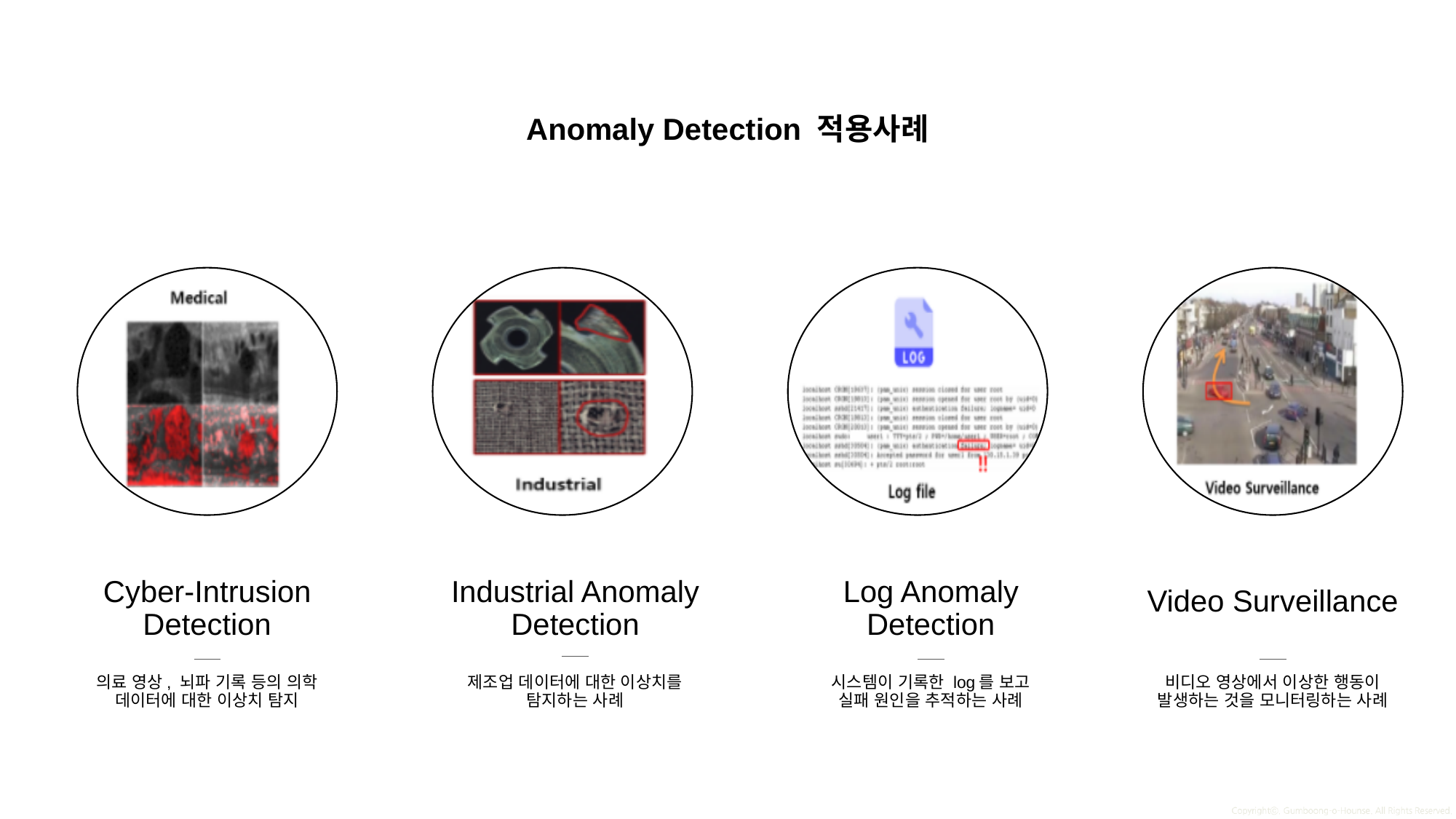

# Anomaly Detection 적용사례

Cyber-Intrusion Detection
Industrial Anomaly Detection
Log Anomaly Detection
Video Surveillance
의료 영상, 뇌파 기록 등의 의학 데이터에 대한 이상치 탐지
제조업 데이터에 대한 이상치를 탐지하는 사례
시스템이 기록한 log를 보고 실패 원인을 추적하는 사례
비디오 영상에서 이상한 행동이 발생하는 것을 모니터링하는 사례